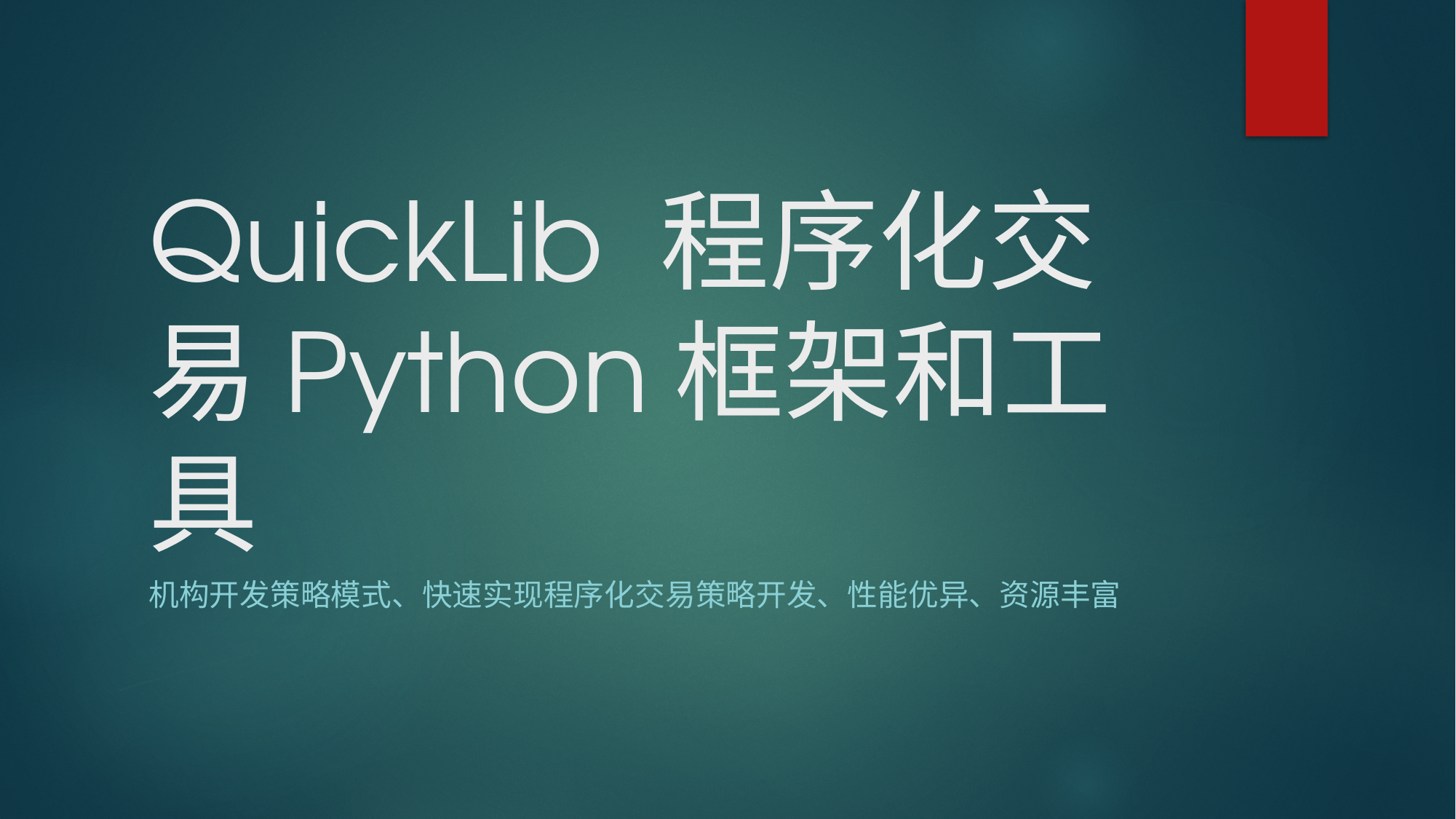

# QuickLib 程序化交易Python框架和工具
机构开发策略模式、快速实现程序化交易策略开发、性能优异、资源丰富